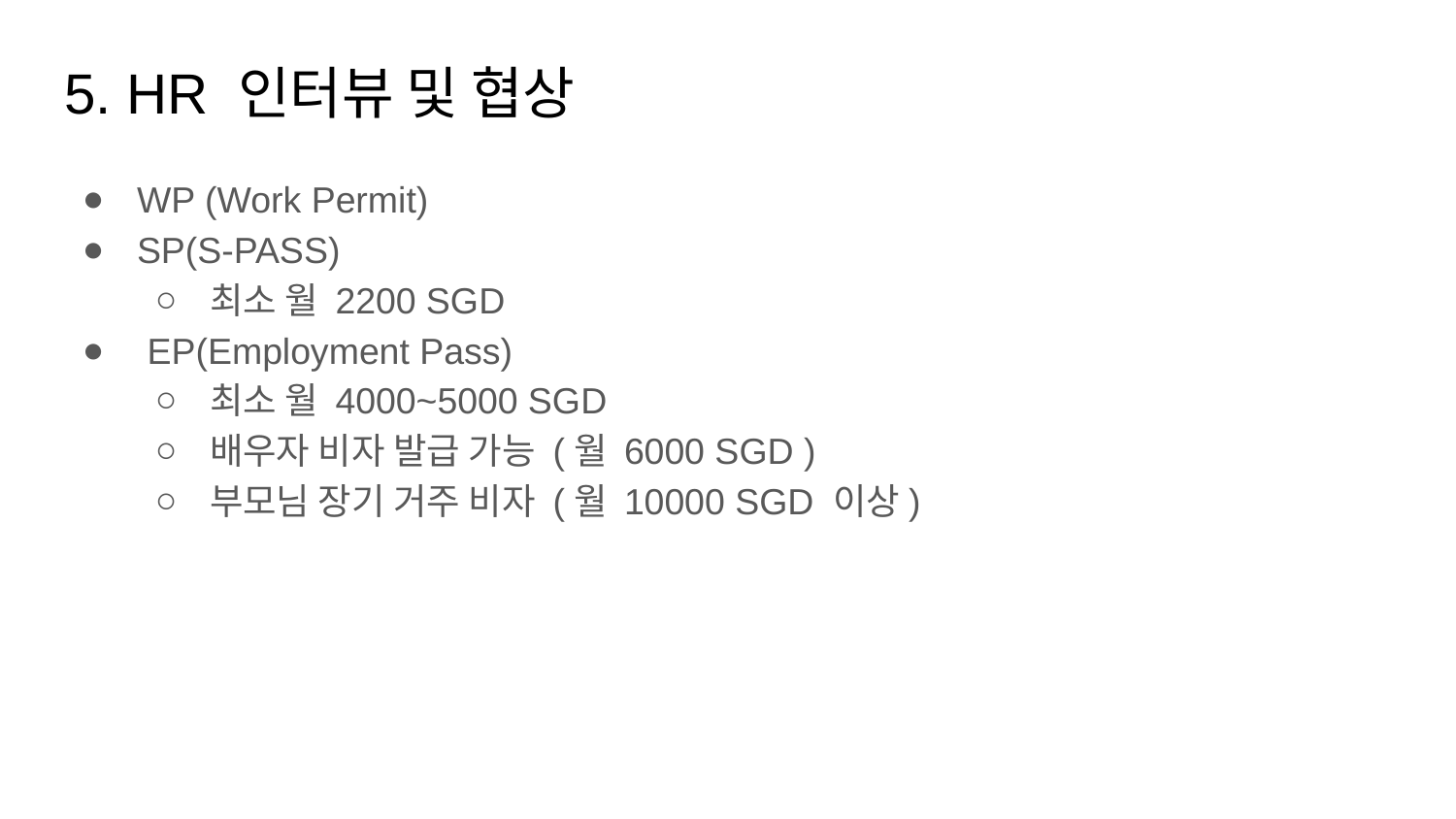

# 5. HR 인터뷰 및 협상
WP (Work Permit)
SP(S-PASS)
최소 월 2200 SGD
 EP(Employment Pass)
최소 월 4000~5000 SGD
배우자 비자 발급 가능 (월 6000 SGD )
부모님 장기 거주 비자 (월 10000 SGD 이상)